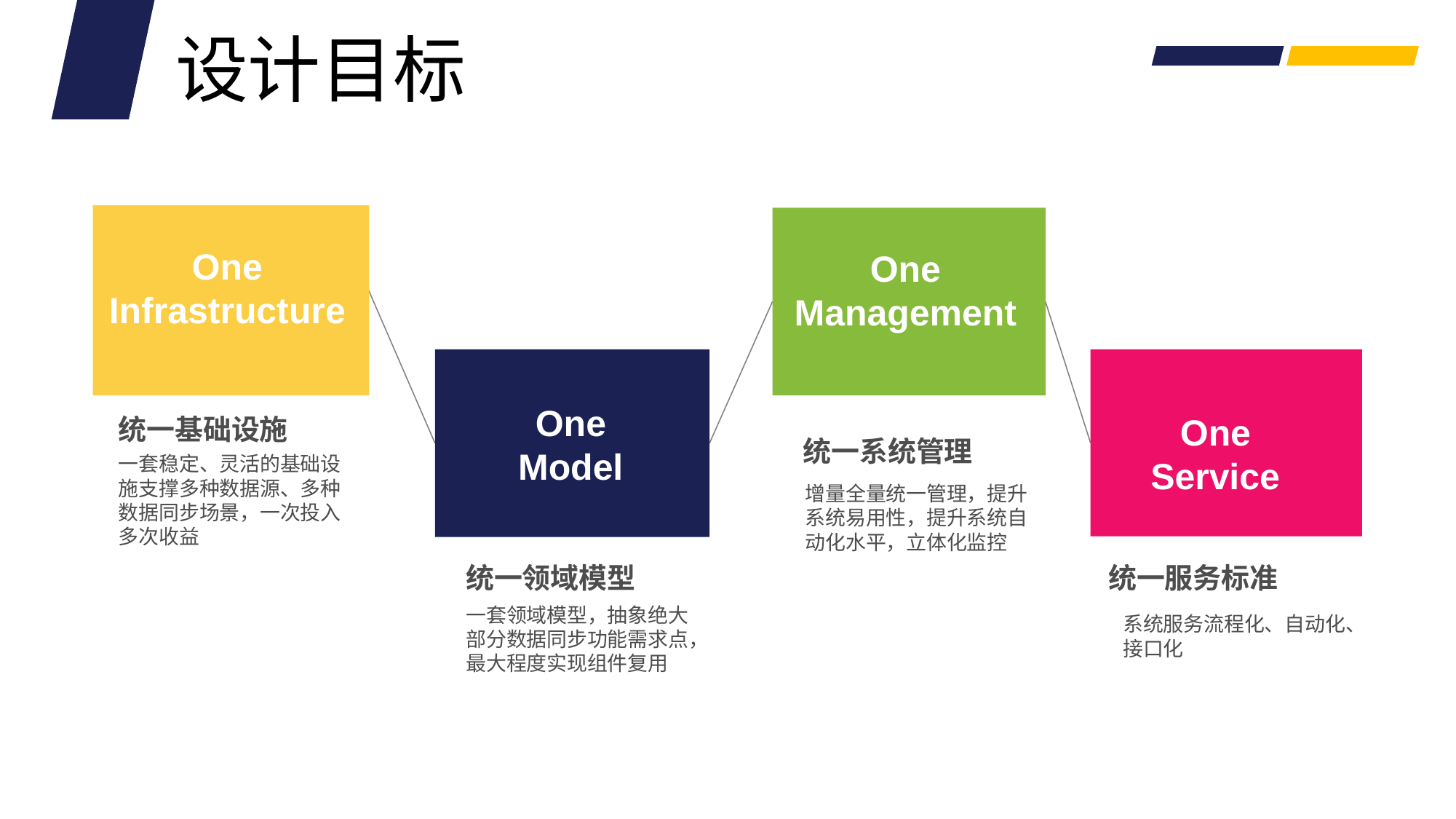

设计目标

One
Infrastructure
One
Management

One
Model
One
Service
统一基础设施
一套稳定、灵活的基础设施支撑多种数据源、多种数据同步场景，一次投入多次收益
统一系统管理
增量全量统一管理，提升系统易用性，提升系统自动化水平，立体化监控

统一领域模型
一套领域模型，抽象绝大部分数据同步功能需求点，
最大程度实现组件复用
统一服务标准
系统服务流程化、自动化、
接口化
4